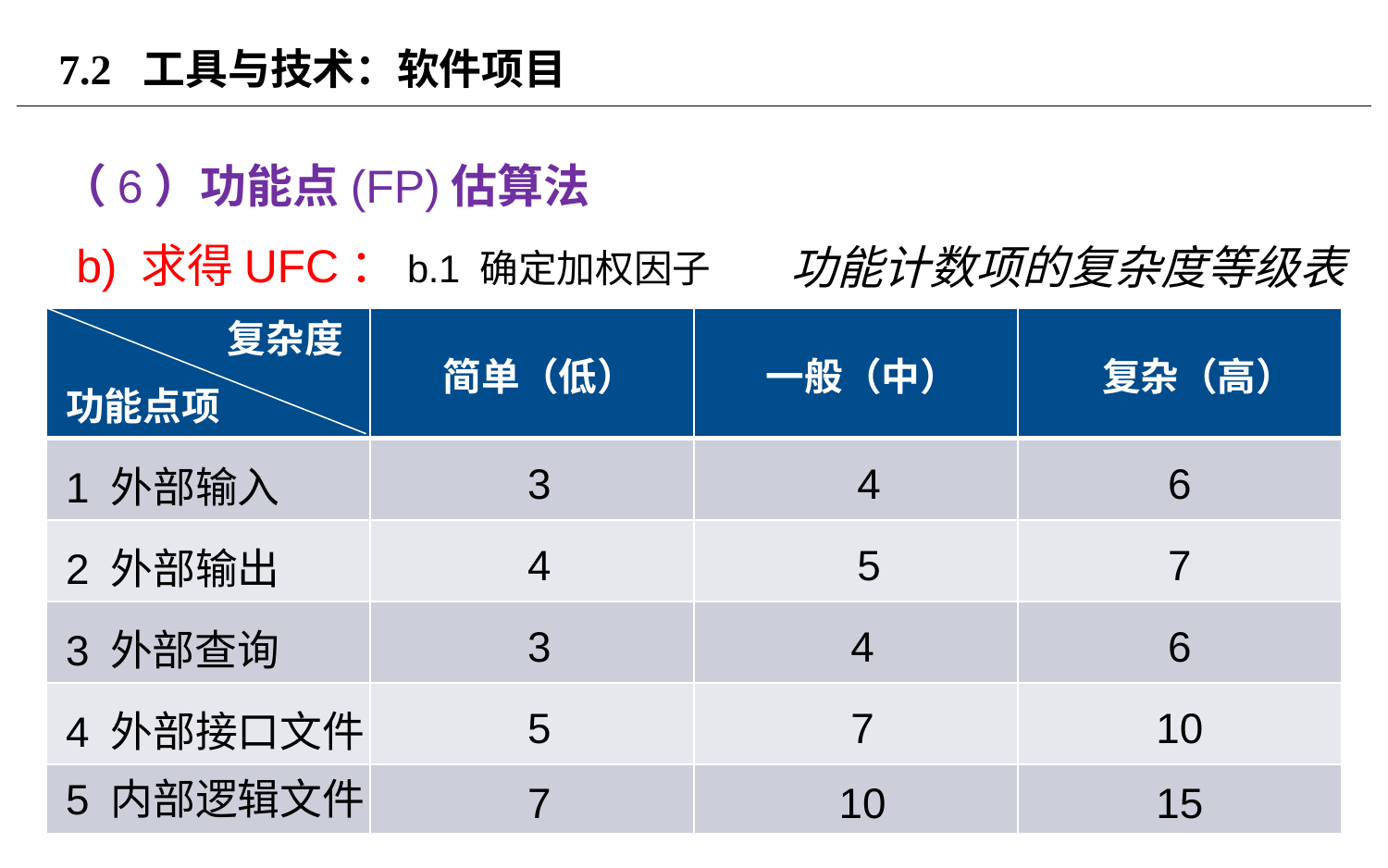

# 7.2  工具与技术：软件项目
（6）功能点(FP)估算法

b) 求得UFC：b.1 确定加权因子
功能计数项的复杂度等级表
| 功能点项 | 简单（低） | 一般（中） | 复杂（高） |
| --- | --- | --- | --- |
| 1 外部输入 | 3 | 4 | 6 |
| 2 外部输出 | 4 | 5 | 7 |
| 3 外部查询 | 3 | 4 | 6 |
| 4 外部接口文件 | 5 | 7 | 10 |
| 5 内部逻辑文件 | 7 | 10 | 15 |
复杂度